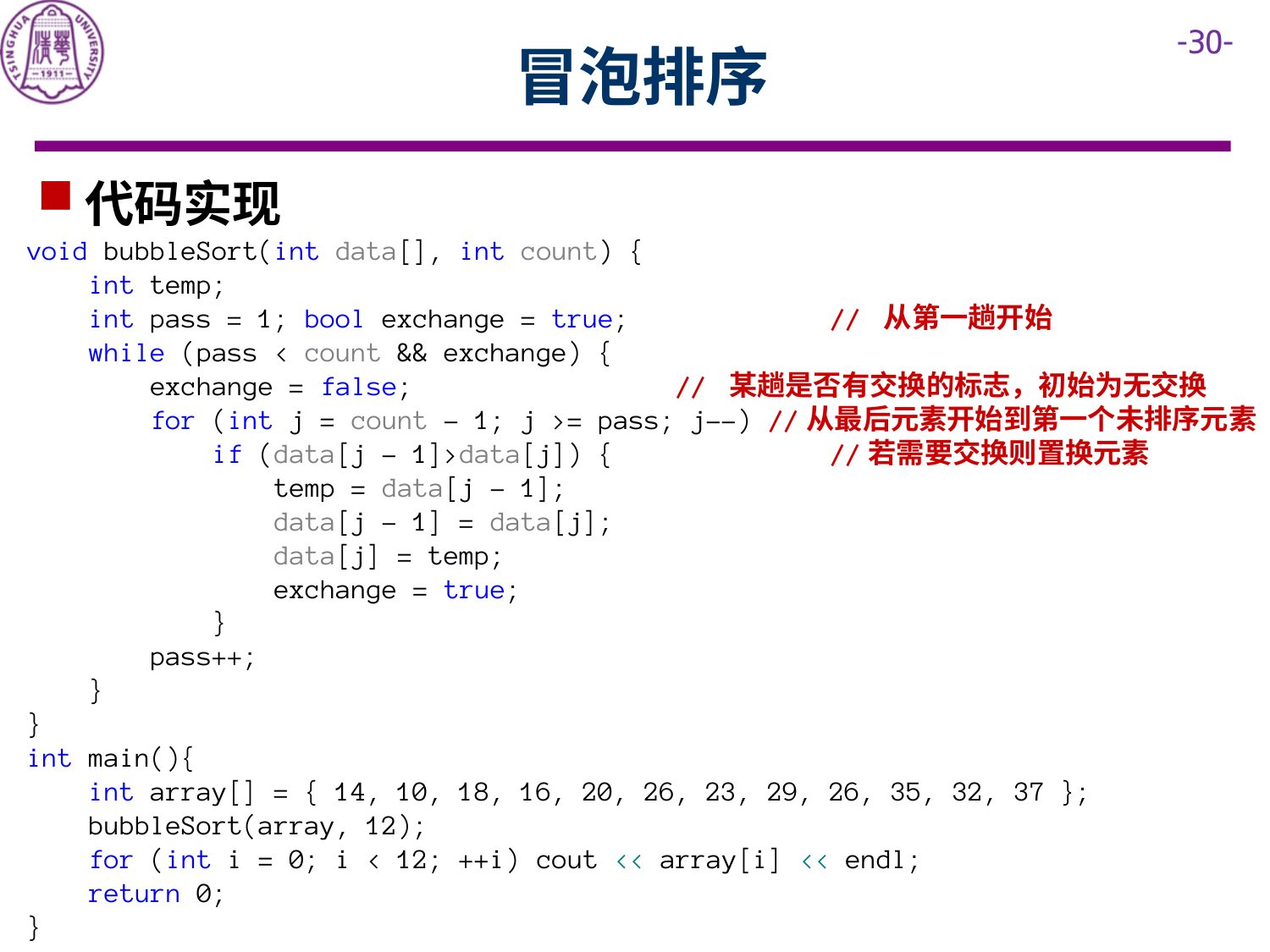

# 冒泡排序
代码实现
void bubbleSort(int data[], int count) {
    int temp;
    int pass = 1; bool exchange = true;             // 从第一趟开始
    while (pass < count && exchange) {
        exchange = false;                 // 某趟是否有交换的标志，初始为无交换
        for (int j = count - 1; j >= pass; j--) //从最后元素开始到第一个未排序元素
            if (data[j - 1]>data[j]) {              //若需要交换则置换元素
                temp = data[j - 1];
                data[j - 1] = data[j];
                data[j] = temp;
                exchange = true;
            }
        pass++;
    }
}
int main(){
    int array[] = { 14, 10, 18, 16, 20, 26, 23, 29, 26, 35, 32, 37 };
    bubbleSort(array, 12);
    for (int i = 0; i < 12; ++i) cout << array[i] << endl;
    return 0;
}